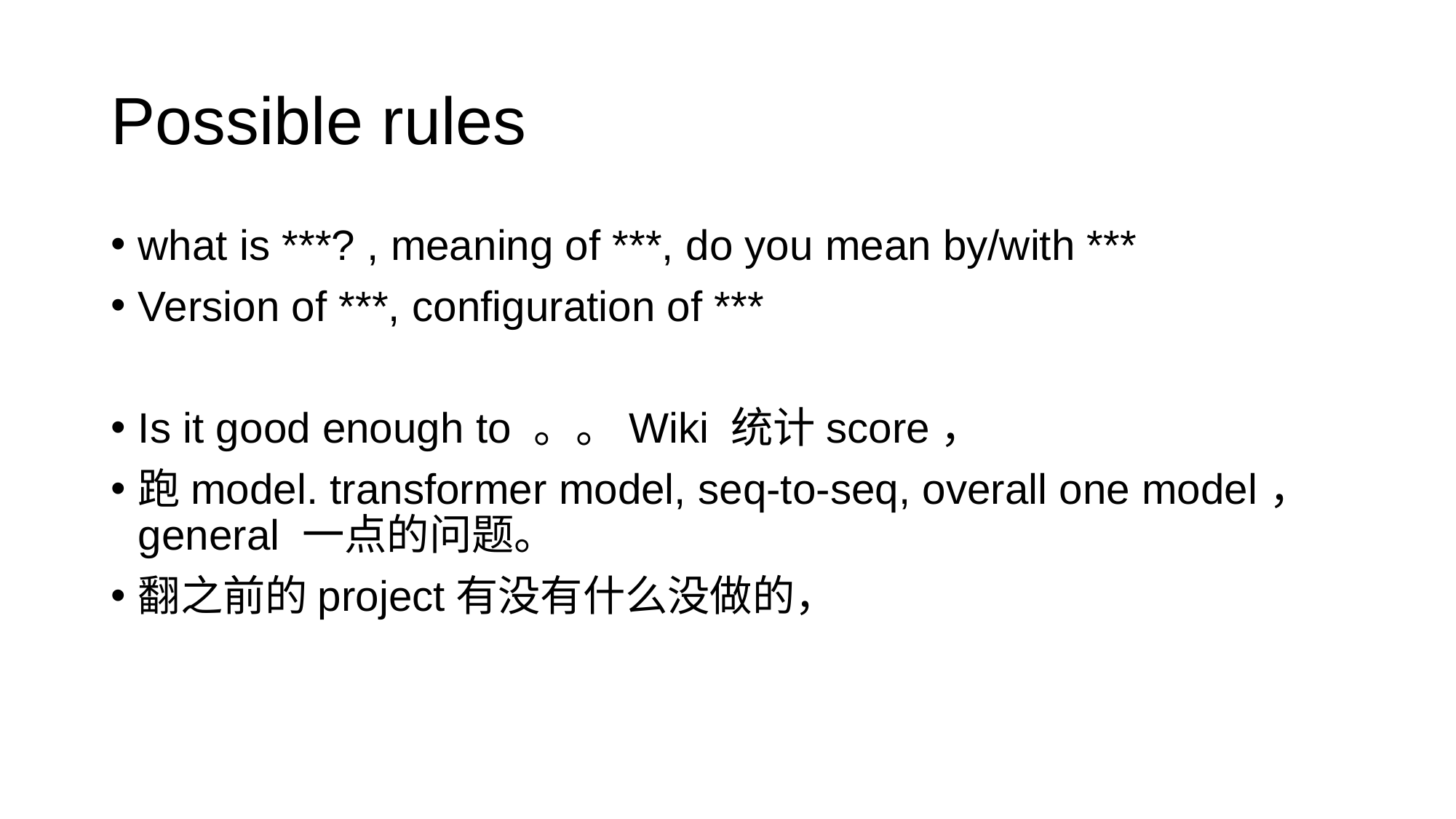

# Possible rules
what is ***? , meaning of ***, do you mean by/with ***
Version of ***, configuration of ***

Is it good enough to 。。Wiki 统计score，
跑model. transformer model, seq-to-seq, overall one model，general 一点的问题。
翻之前的project有没有什么没做的，